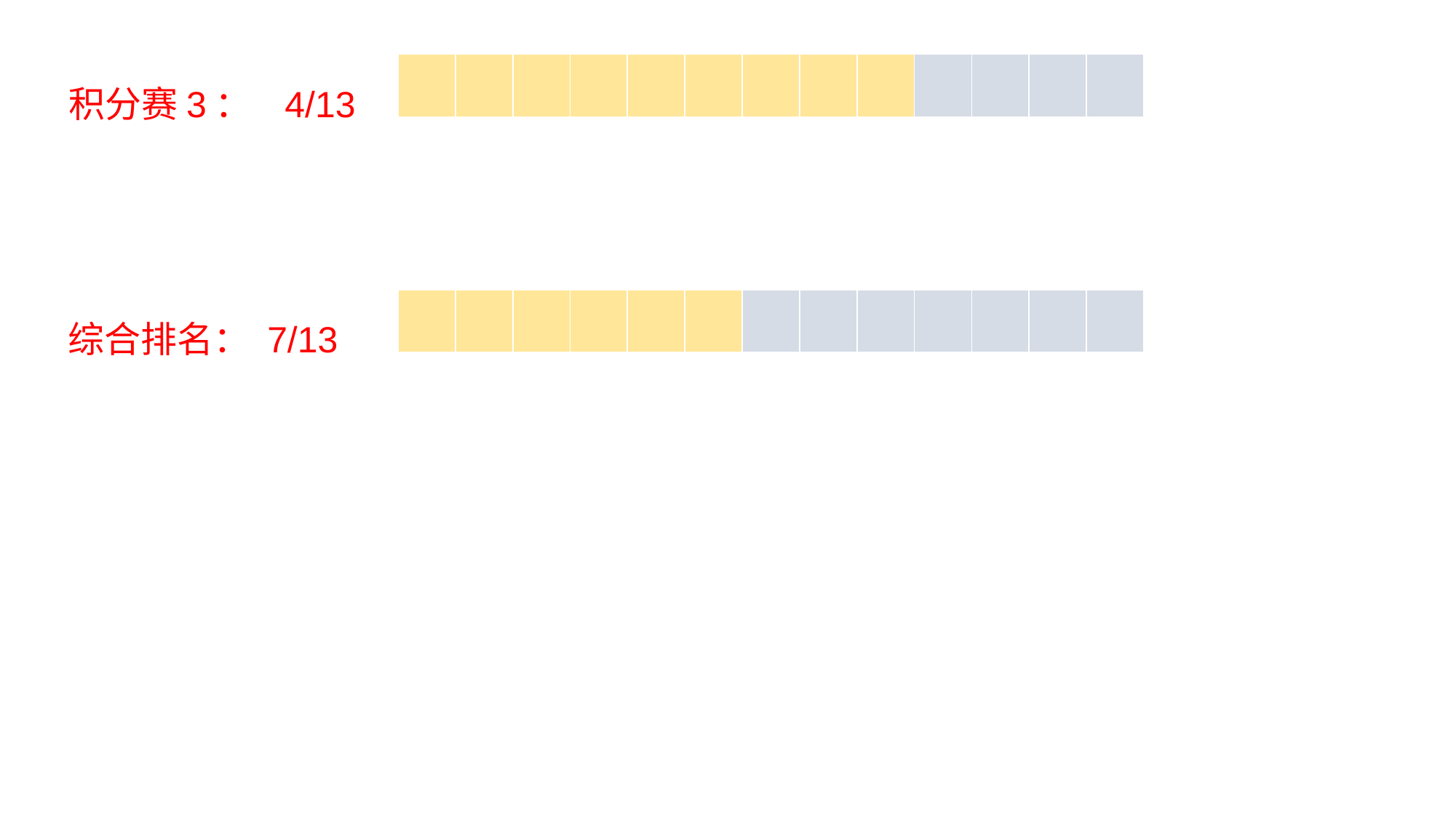

积分赛3：   4/13
|  |  |  |  |  |  |  |  |  |  |  |  |  |
| --- | --- | --- | --- | --- | --- | --- | --- | --- | --- | --- | --- | --- |
综合排名： 7/13
|  |  |  |  |  |  |  |  |  |  |  |  |  |
| --- | --- | --- | --- | --- | --- | --- | --- | --- | --- | --- | --- | --- |